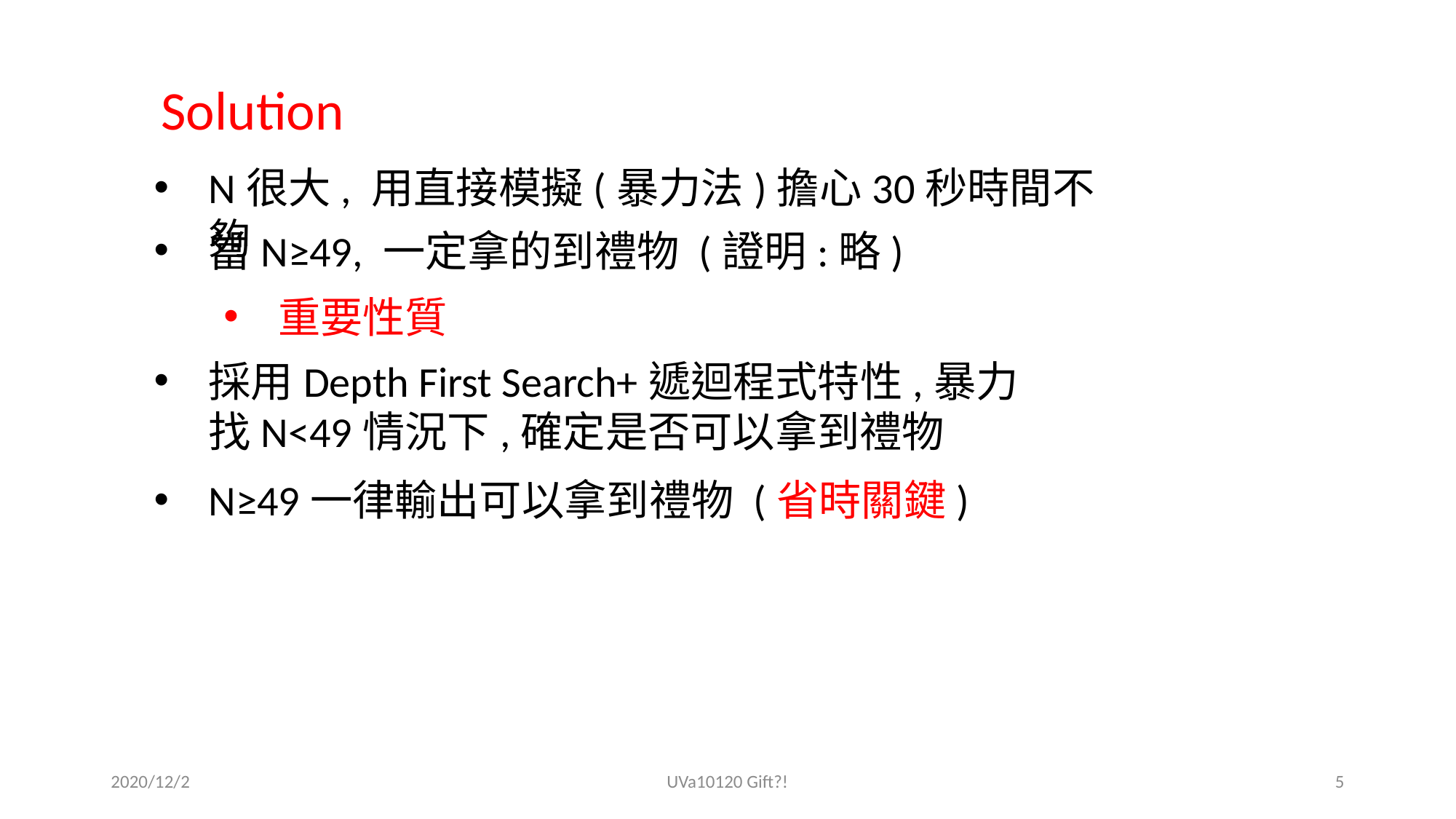

Solution
N很大, 用直接模擬(暴力法)擔心30秒時間不夠
當N≥49, 一定拿的到禮物 (證明:略)
重要性質
採用Depth First Search+遞迴程式特性,暴力找N<49情況下,確定是否可以拿到禮物
N≥49一律輸出可以拿到禮物 (省時關鍵)
2020/12/2
UVa10120 Gift?!
5